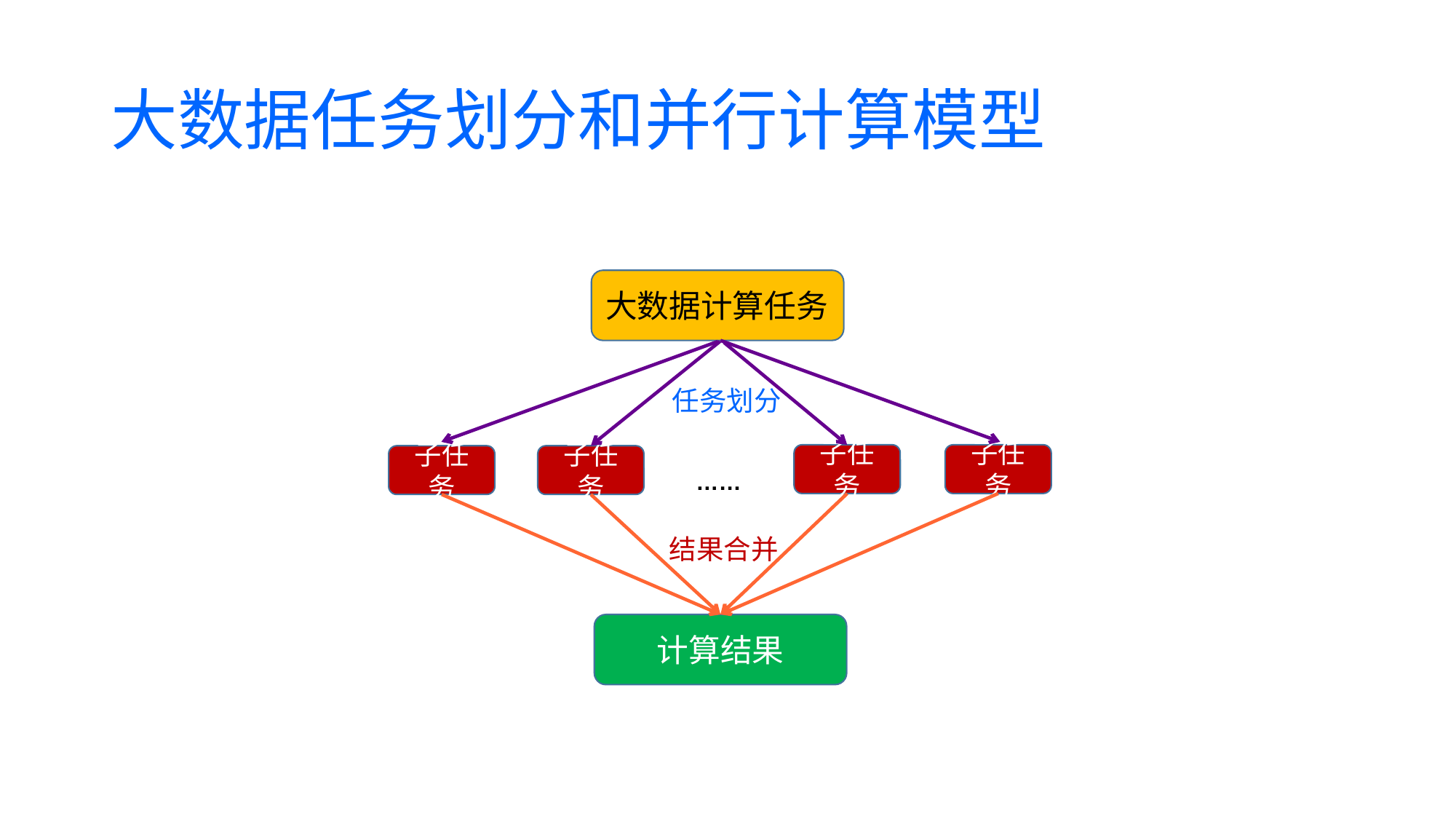

# 大数据任务划分和并行计算模型
大数据计算任务
任务划分
子任务
子任务
子任务
子任务
……
结果合并
计算结果